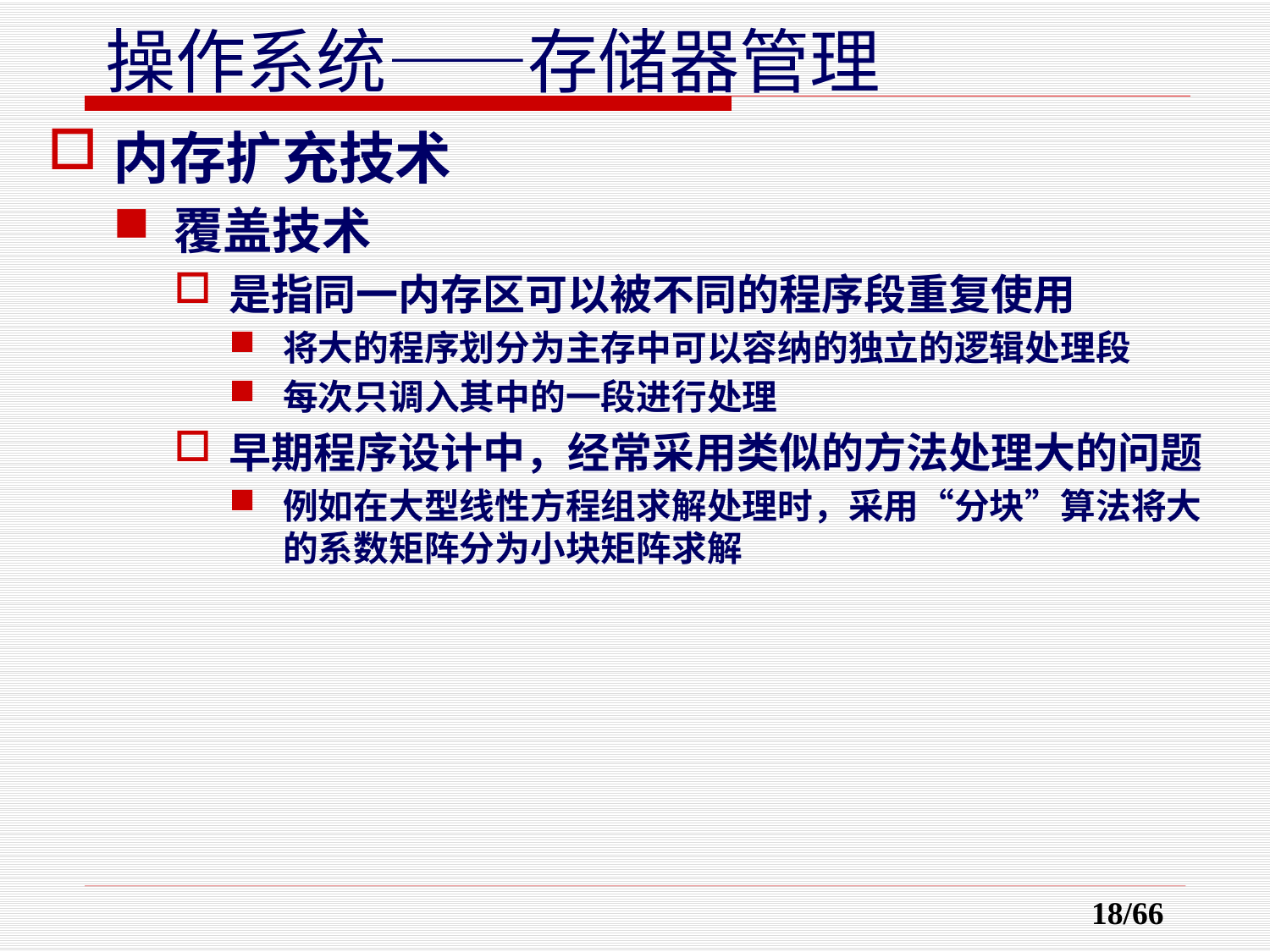

内存扩充技术
覆盖技术
是指同一内存区可以被不同的程序段重复使用
将大的程序划分为主存中可以容纳的独立的逻辑处理段
每次只调入其中的一段进行处理
早期程序设计中，经常采用类似的方法处理大的问题
例如在大型线性方程组求解处理时，采用“分块”算法将大的系数矩阵分为小块矩阵求解